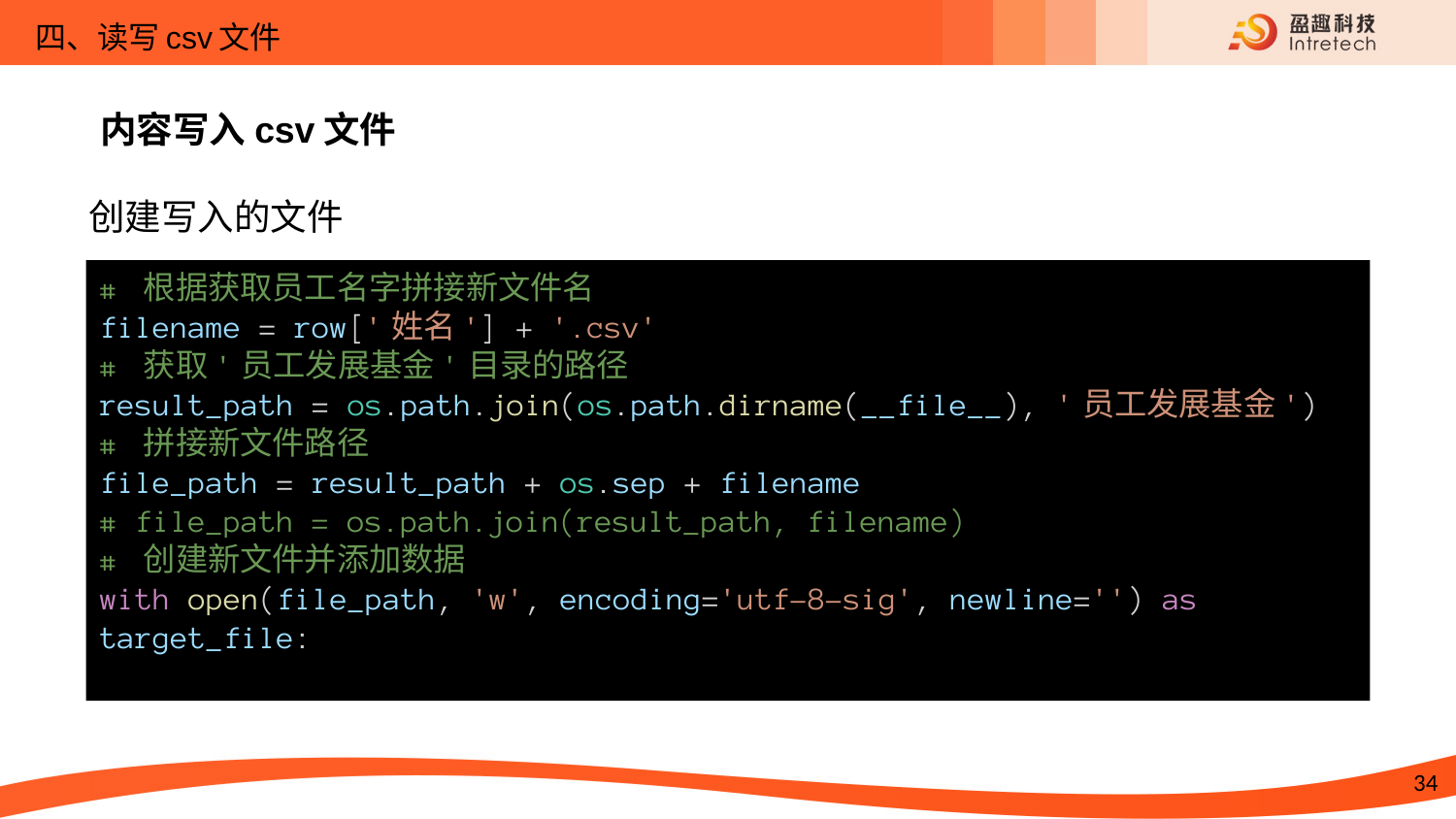

四、读写csv文件
内容写入csv文件
创建写入的文件
# 根据获取员工名字拼接新文件名
filename = row['姓名'] + '.csv'
# 获取'员工发展基金'目录的路径
result_path = os.path.join(os.path.dirname(__file__), '员工发展基金')
# 拼接新文件路径
file_path = result_path + os.sep + filename
# file_path = os.path.join(result_path, filename)
# 创建新文件并添加数据
with open(file_path, 'w', encoding='utf-8-sig', newline='') as target_file: